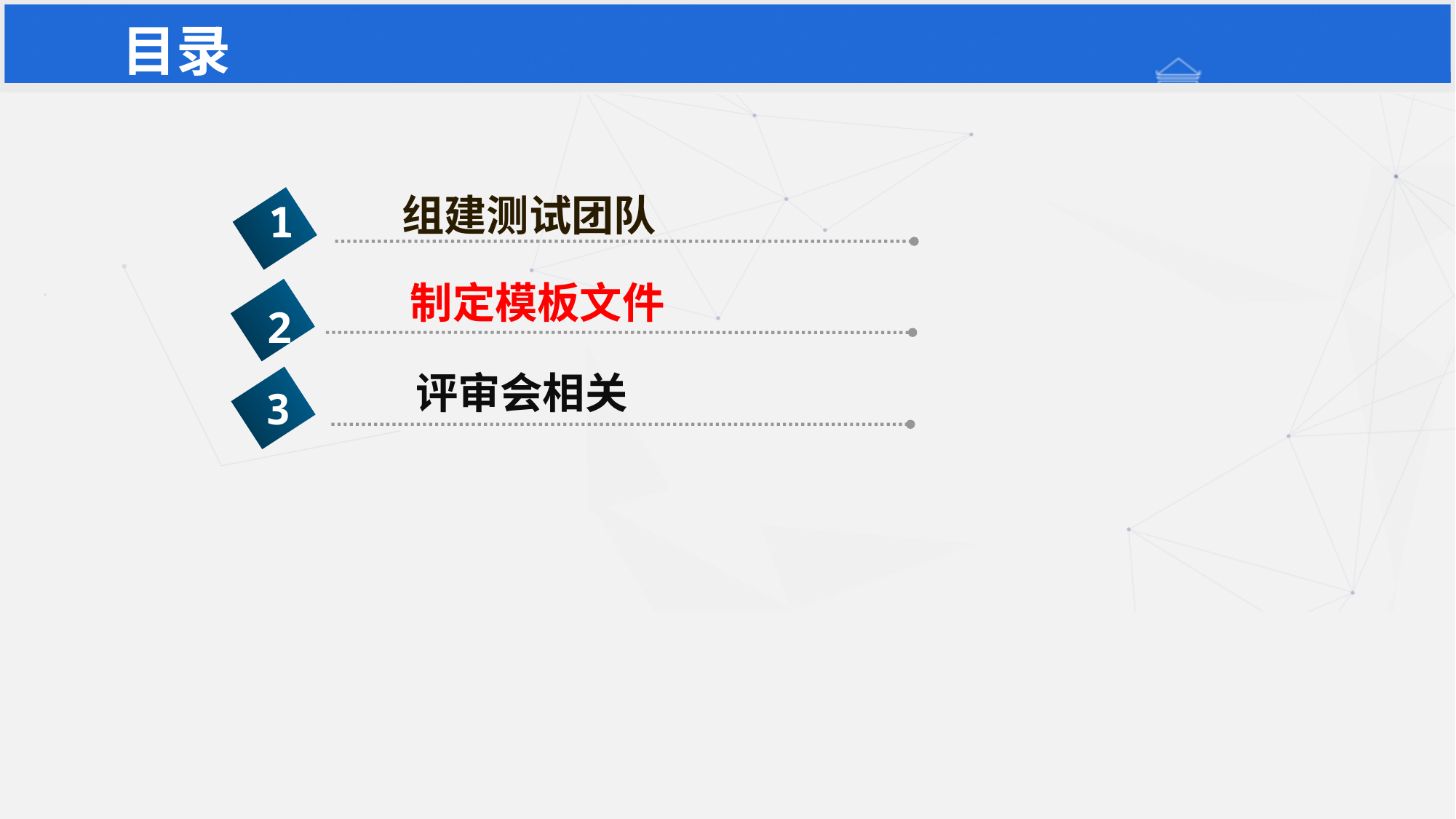

目录
组建测试团队
1

制定模板文件

2

评审会相关

3